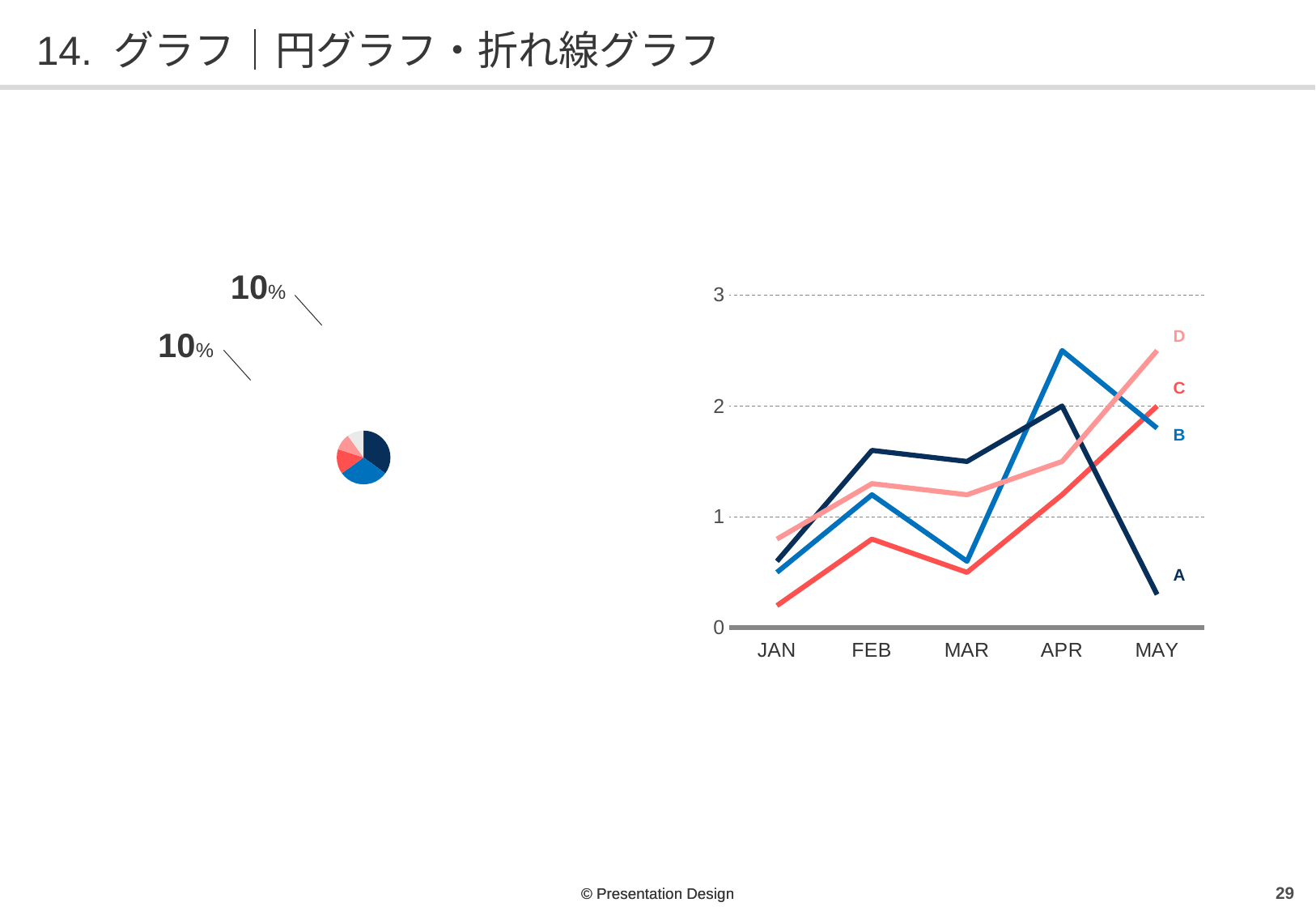

# 14. グラフ｜円グラフ・折れ線グラフ

### Chart

| Category |  |  |  |  |
|---|---|---|---|---|
| JAN | 0.2 | 0.5 | 0.6 | 0.8 |
| FEB | 0.8 | 1.2 | 1.6 | 1.3 |
| MAR | 0.5 | 0.6 | 1.5 | 1.2 |
| APR | 1.2 | 2.5 | 2.0 | 1.5 |
| MAY | 2.0 | 1.8 | 0.3 | 2.5 |
10%

[unsupported chart]

10%
35%
15%
30%
29